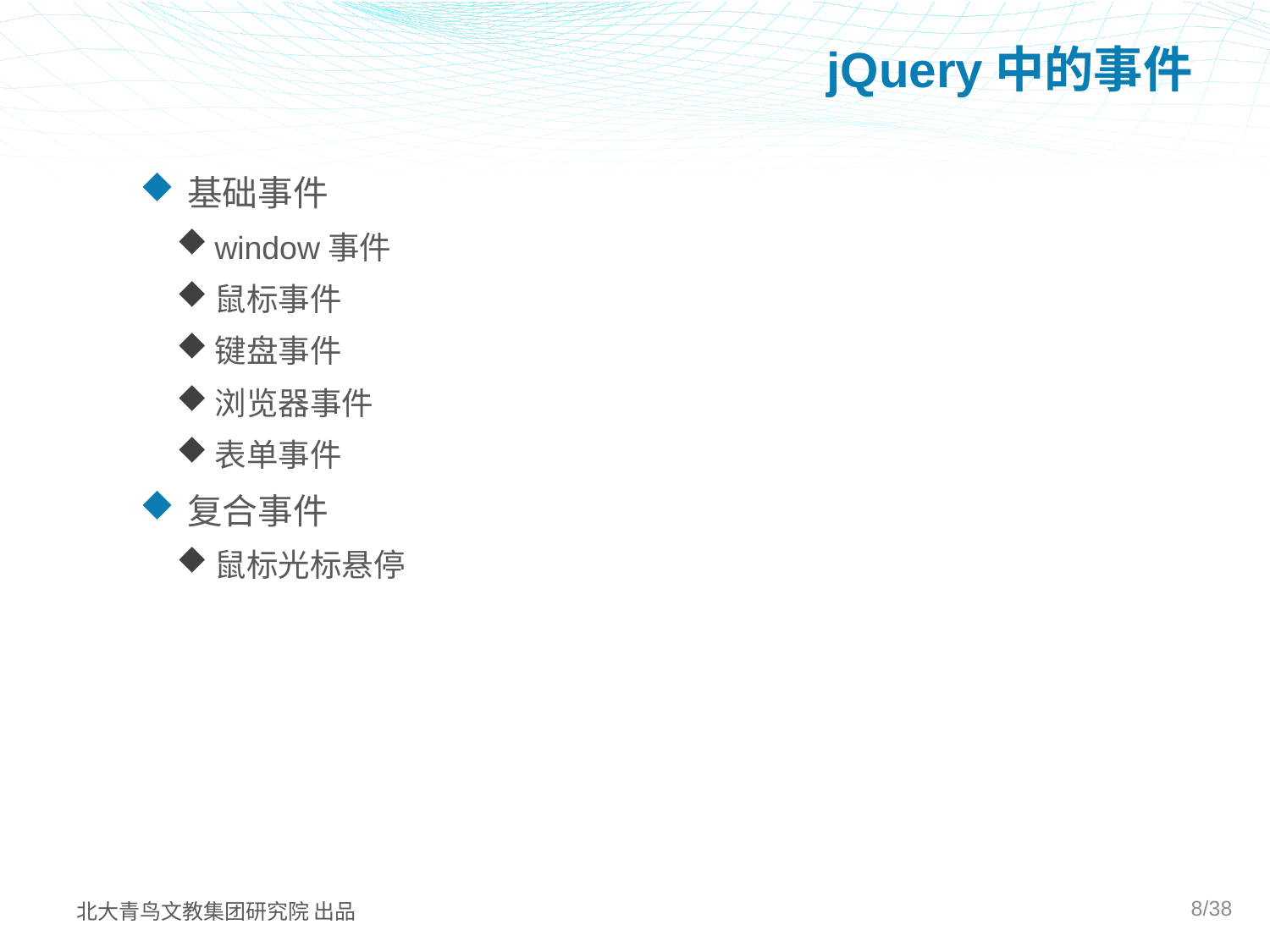

# jQuery中的事件
基础事件
window事件
鼠标事件
键盘事件
浏览器事件
表单事件
复合事件
鼠标光标悬停

8/38